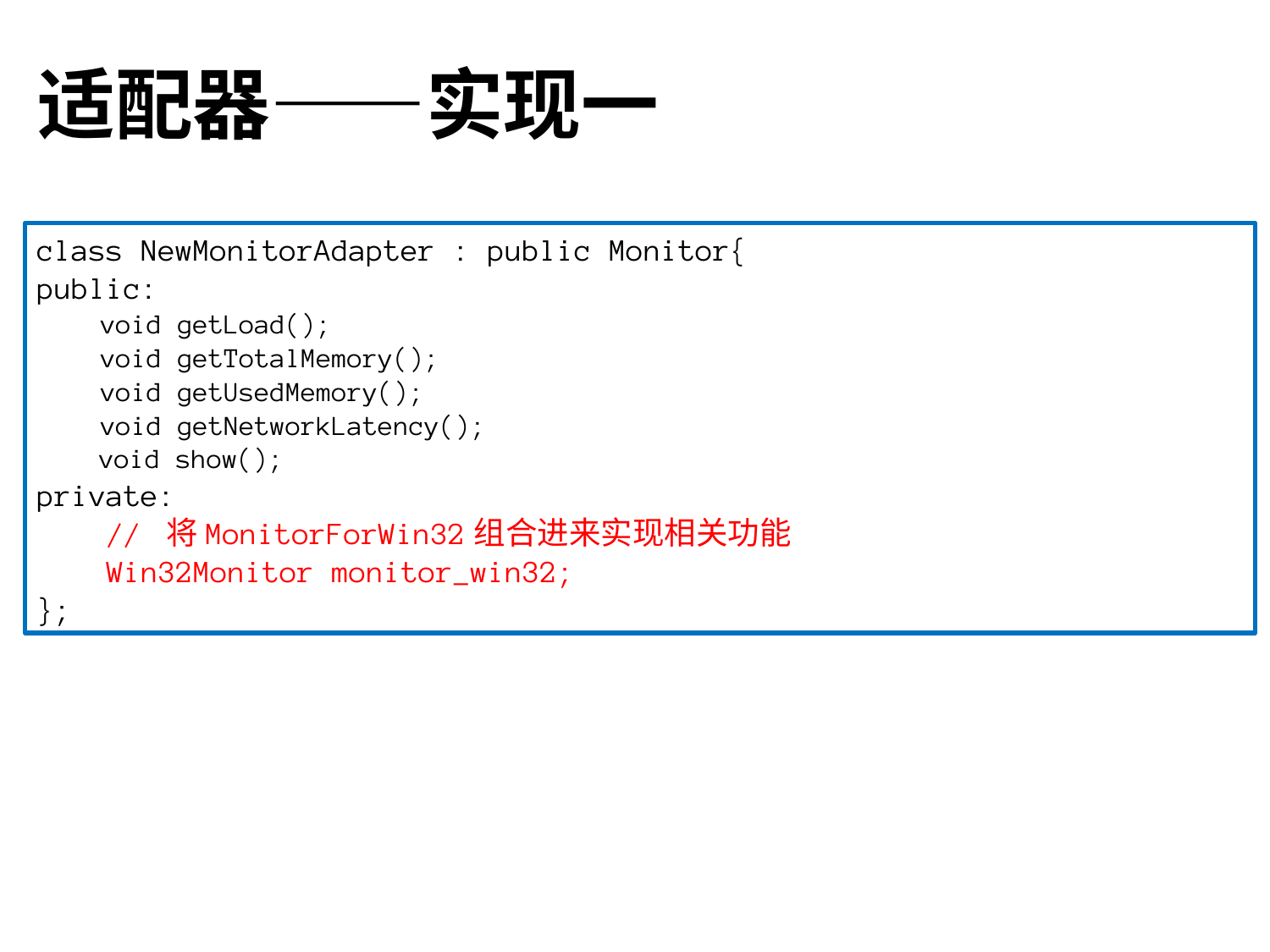

# 适配器——实现一
class NewMonitorAdapter : public Monitor{
public:
void getLoad();
void getTotalMemory();
void getUsedMemory();
void getNetworkLatency();
    void show();
private:
    // 将MonitorForWin32组合进来实现相关功能
    Win32Monitor monitor_win32;
};